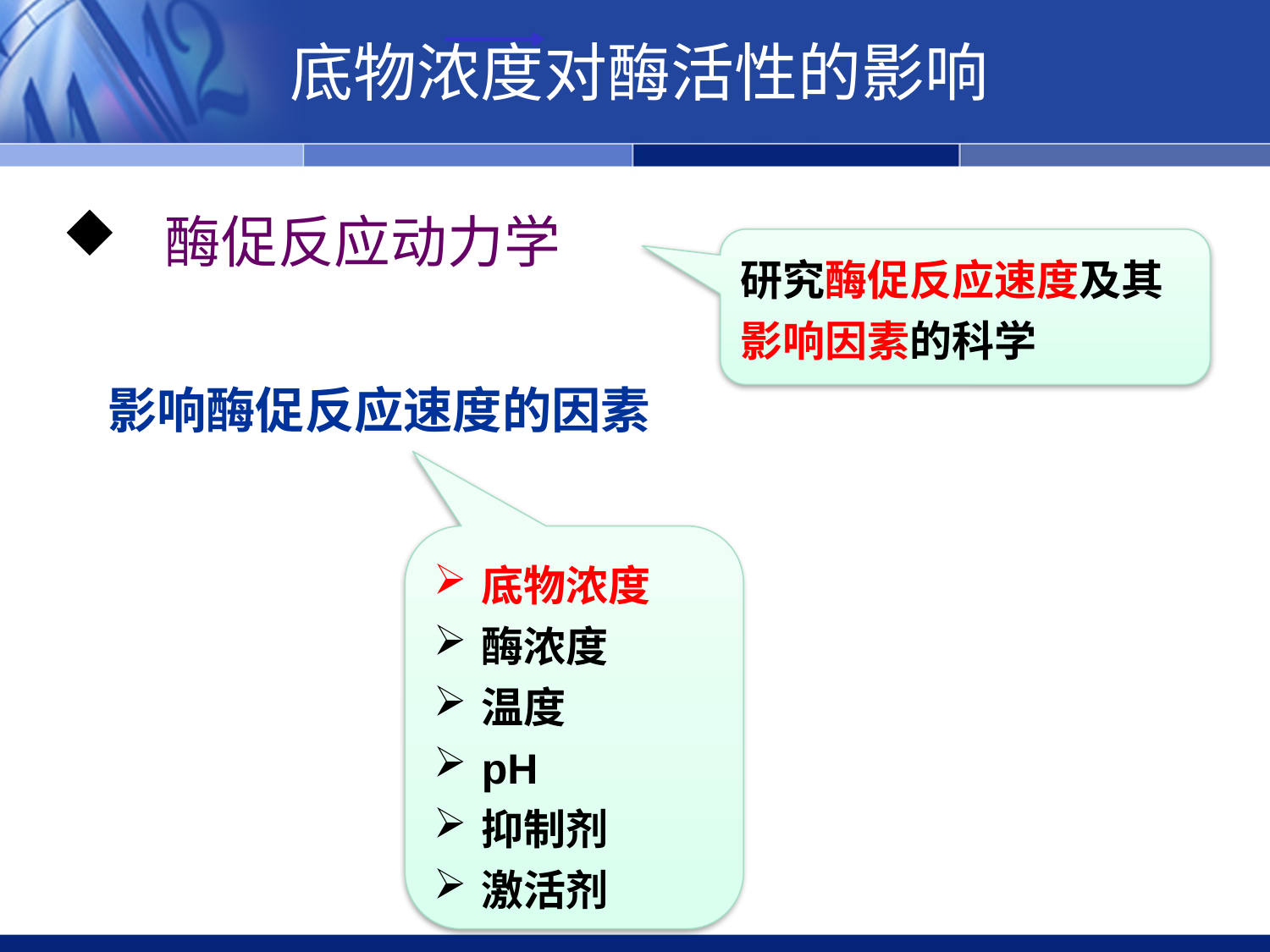

底物浓度对酶活性的影响

  酶促反应动力学
研究酶促反应速度及其影响因素的科学
影响酶促反应速度的因素
底物浓度
酶浓度
温度
pH
抑制剂
激活剂